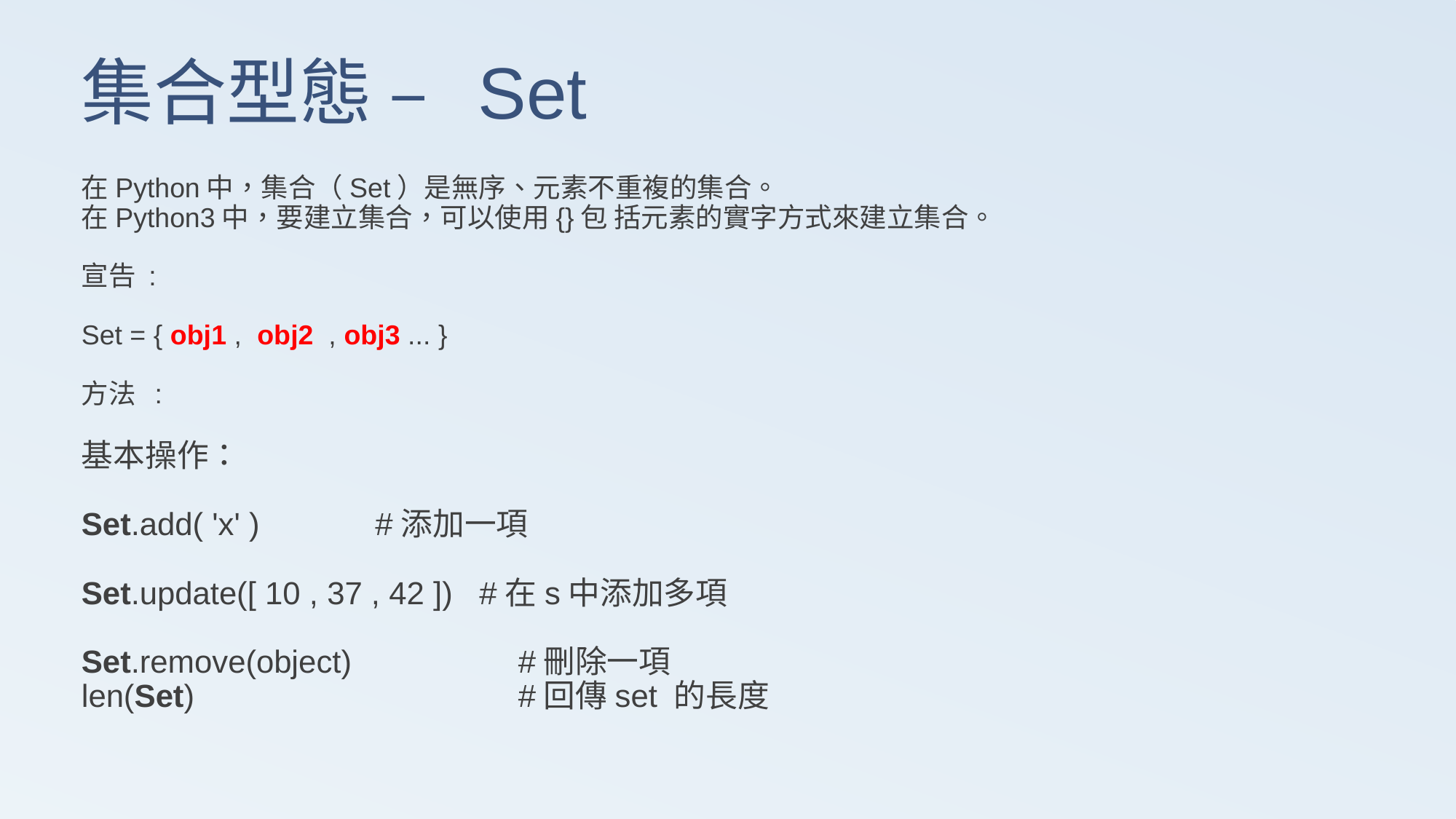

# 集合型態 –  Set
在Python中，集合（Set）是無序、元素不重複的集合。
在Python3中，要建立集合，可以使用{}包 括元素的實字方式來建立集合。

宣告 :

Set = { obj1 ,  obj2  , obj3 ... }

方法  :

基本操作：

Set.add( 'x' )             #添加一項

Set.update([ 10 , 37 , 42 ])   #在s中添加多項

Set.remove(object)		#刪除一項
len(Set)  			#回傳set 的長度